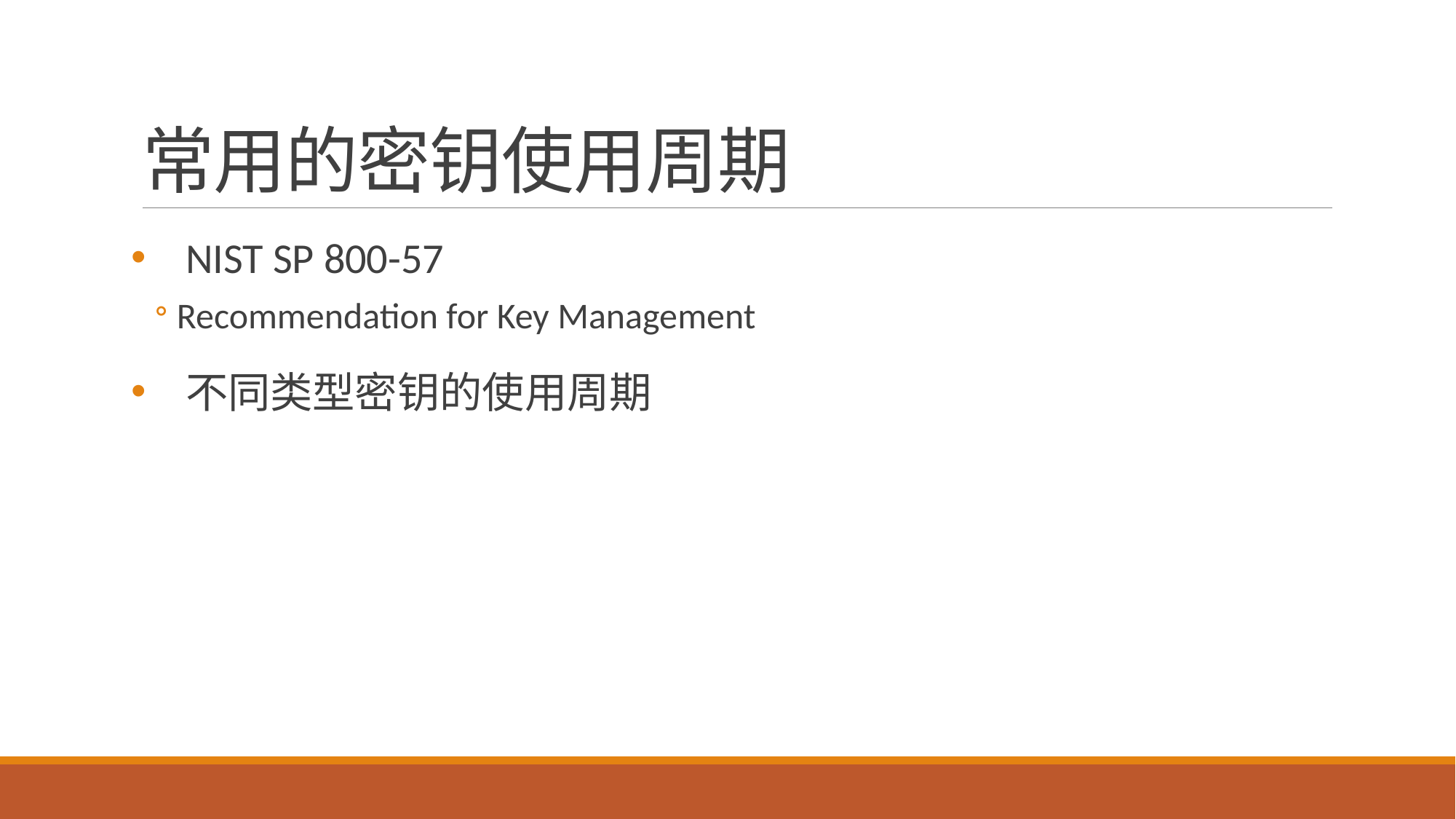

# 常用的密钥使用周期
NIST SP 800-57
Recommendation for Key Management
不同类型密钥的使用周期